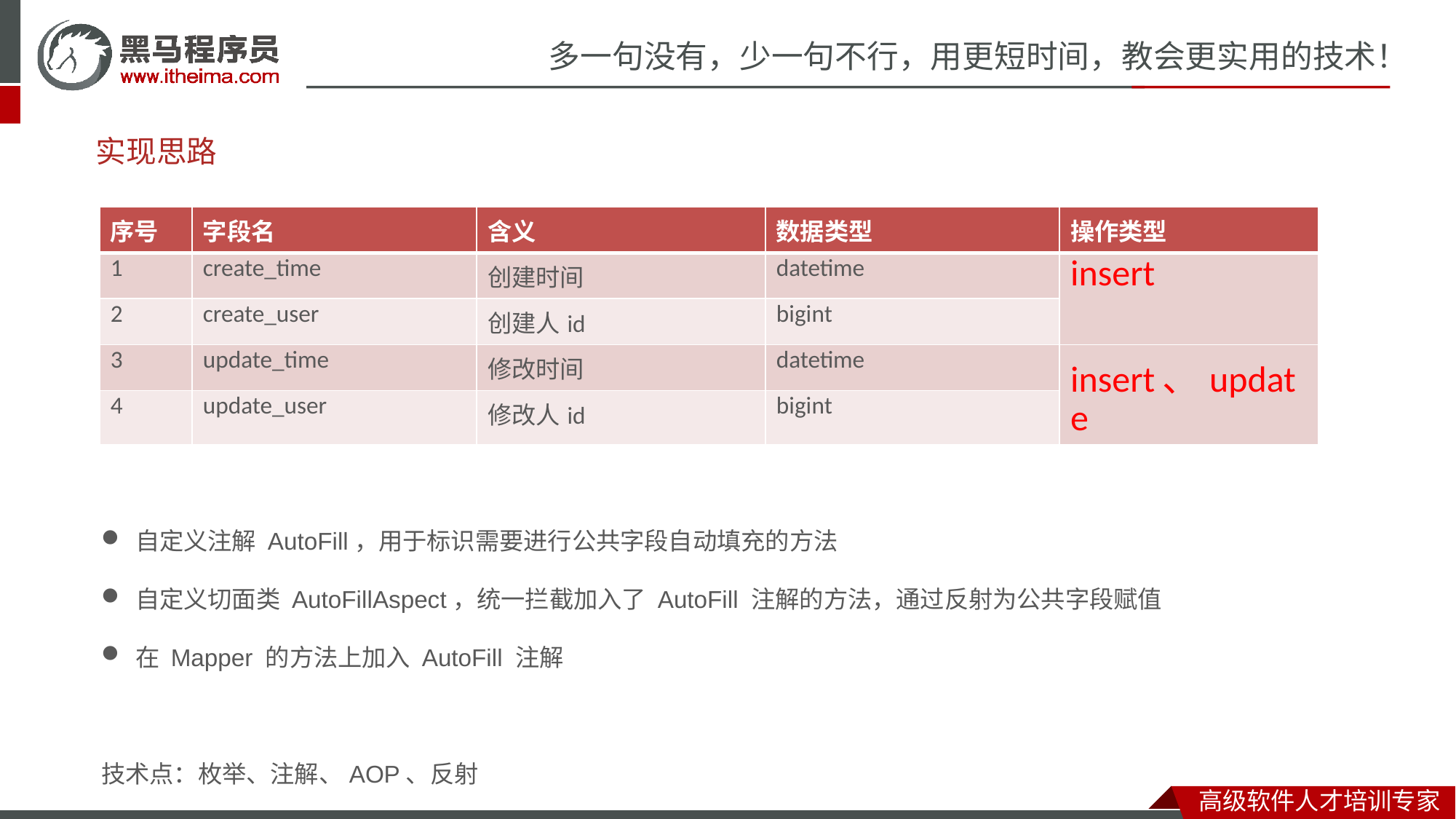

# 实现思路
| 序号 | 字段名 | 含义 | 数据类型 | 操作类型 |
| --- | --- | --- | --- | --- |
| 1 | create\_time | 创建时间 | datetime | insert |
| 2 | create\_user | 创建人id | bigint |  |
| 3 | update\_time | 修改时间 | datetime | insert、update |
| 4 | update\_user | 修改人id | bigint |  |
自定义注解 AutoFill，用于标识需要进行公共字段自动填充的方法
自定义切面类 AutoFillAspect，统一拦截加入了 AutoFill 注解的方法，通过反射为公共字段赋值
在 Mapper 的方法上加入 AutoFill 注解

技术点：枚举、注解、AOP、反射